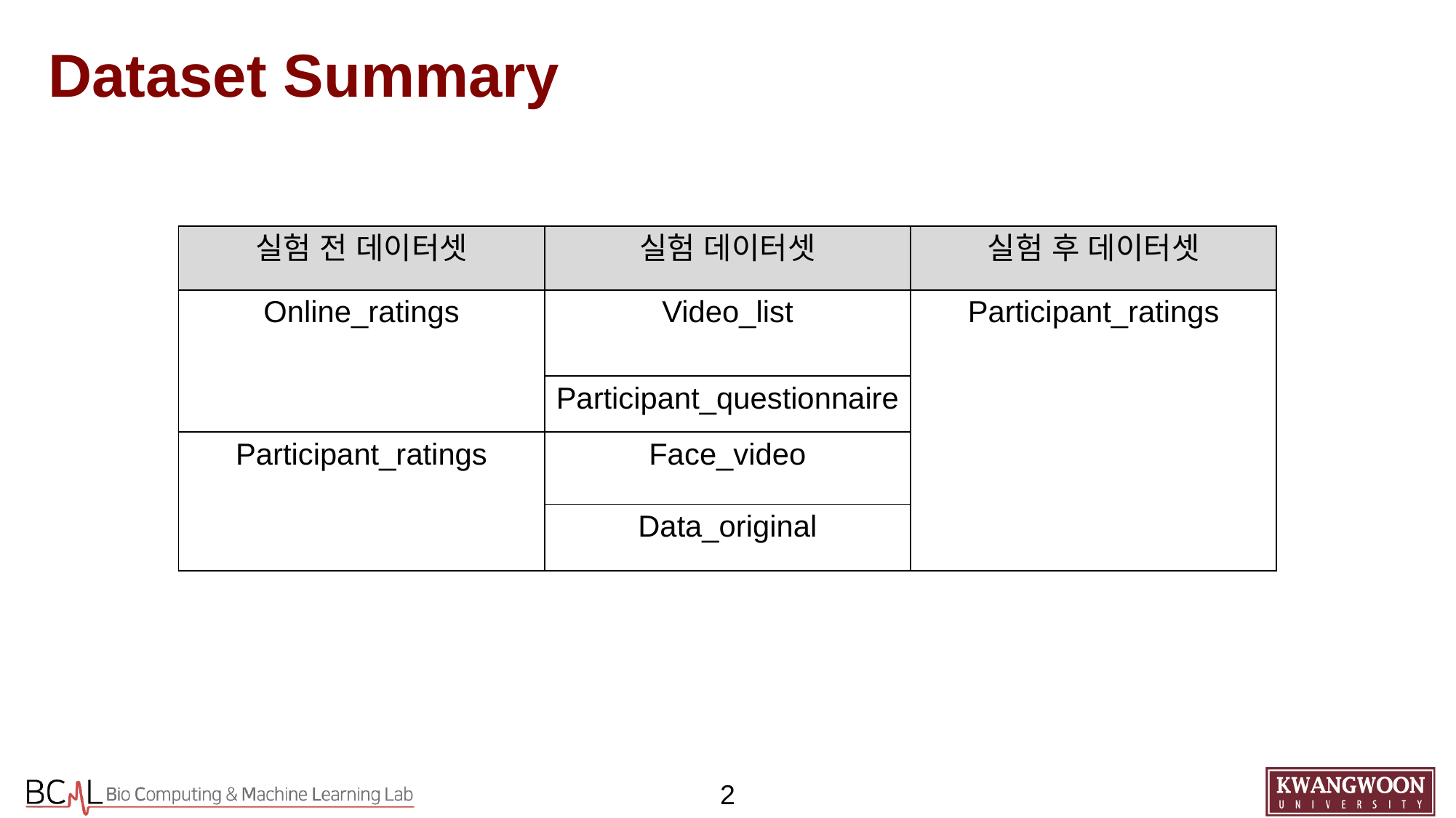

# Dataset Summary
| 실험 전 데이터셋 | 실험 데이터셋 | 실험 후 데이터셋 |
| --- | --- | --- |
| Online\_ratings | Video\_list | Participant\_ratings |
|  | Participant\_questionnaire |  |
| Participant\_ratings | Face\_video |  |
|  | Data\_original |  |
2